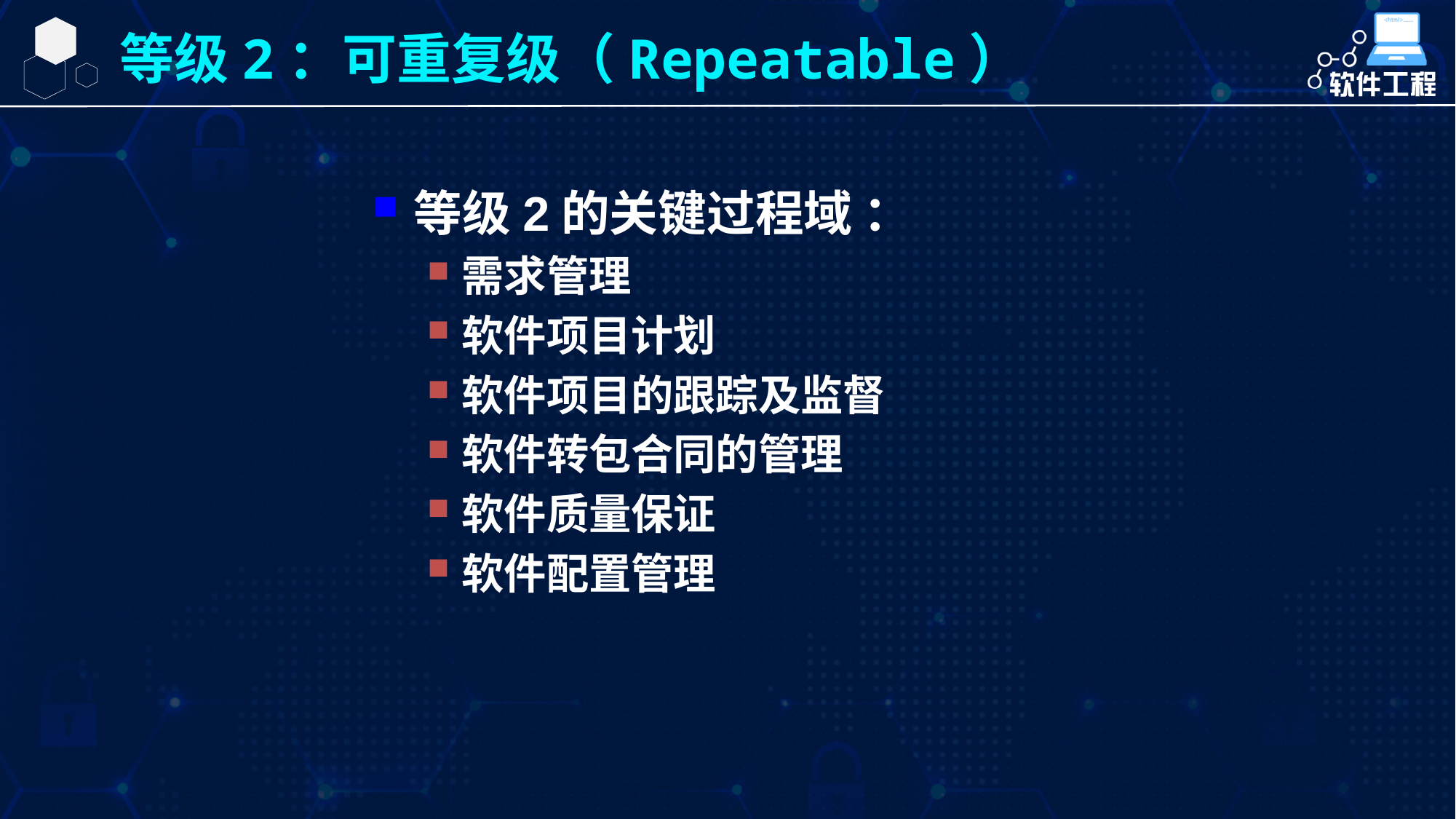

等级2：可重复级（Repeatable）
等级2的关键过程域 ：
需求管理
软件项目计划
软件项目的跟踪及监督
软件转包合同的管理
软件质量保证
软件配置管理